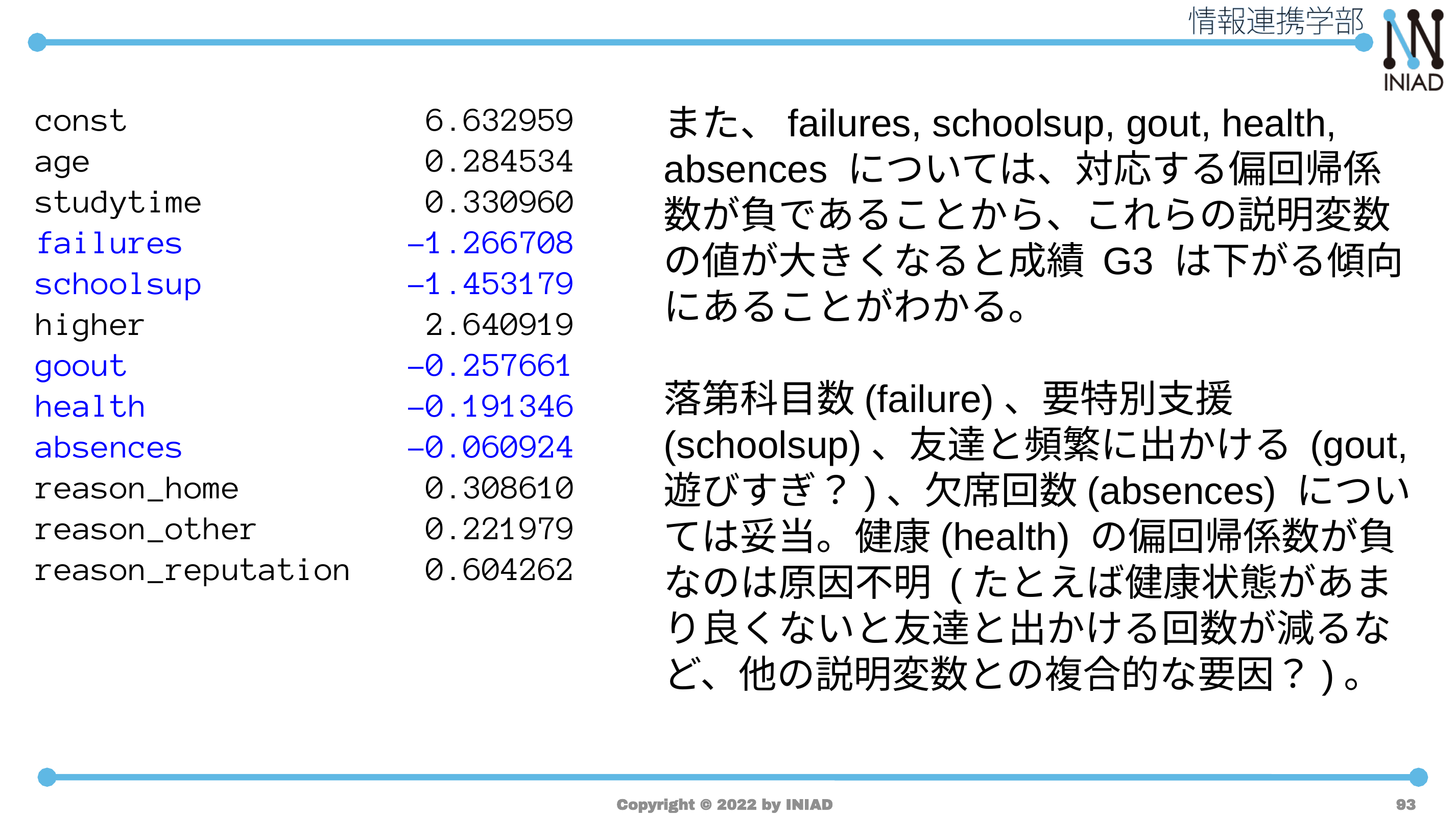

const                6.632959
age                  0.284534
studytime            0.330960
failures            -1.266708
schoolsup           -1.453179
higher               2.640919
goout               -0.257661
health              -0.191346
absences            -0.060924
reason_home          0.308610
reason_other         0.221979
reason_reputation    0.604262
また、failures, schoolsup, gout, health, absences については、対応する偏回帰係数が負であることから、これらの説明変数の値が大きくなると成績 G3 は下がる傾向にあることがわかる。

落第科目数(failure)、要特別支援(schoolsup)、友達と頻繁に出かける (gout, 遊びすぎ？)、欠席回数(absences) については妥当。健康(health) の偏回帰係数が負なのは原因不明 (たとえば健康状態があまり良くないと友達と出かける回数が減るなど、他の説明変数との複合的な要因？)。
Copyright © 2022 by INIAD
93